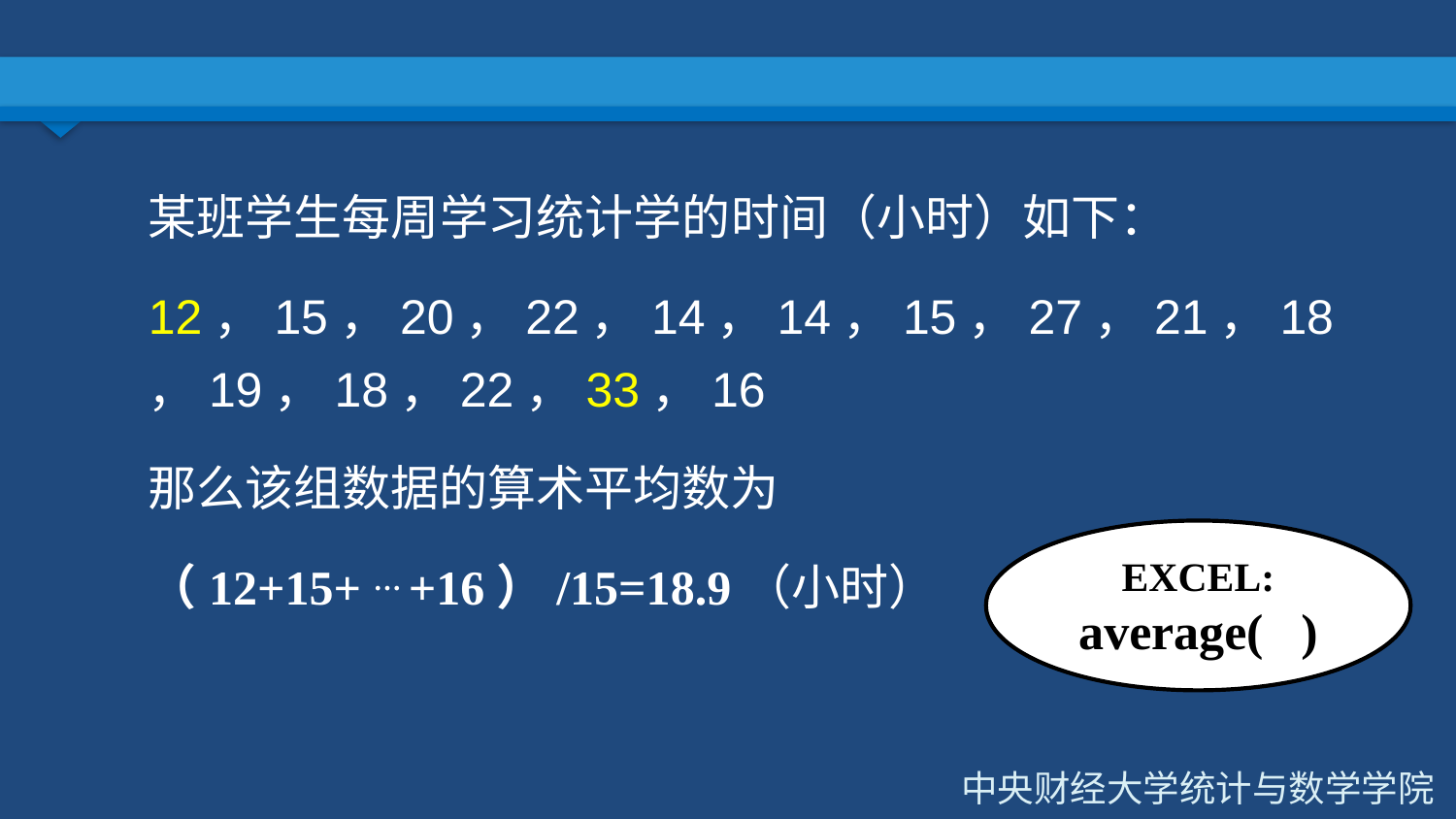

#
某班学生每周学习统计学的时间（小时）如下：
12，15，20，22，14，14，15，27，21，18，19，18，22，33，16
那么该组数据的算术平均数为
（12+15+ … +16）/15=18.9（小时）
EXCEL:
average(   )